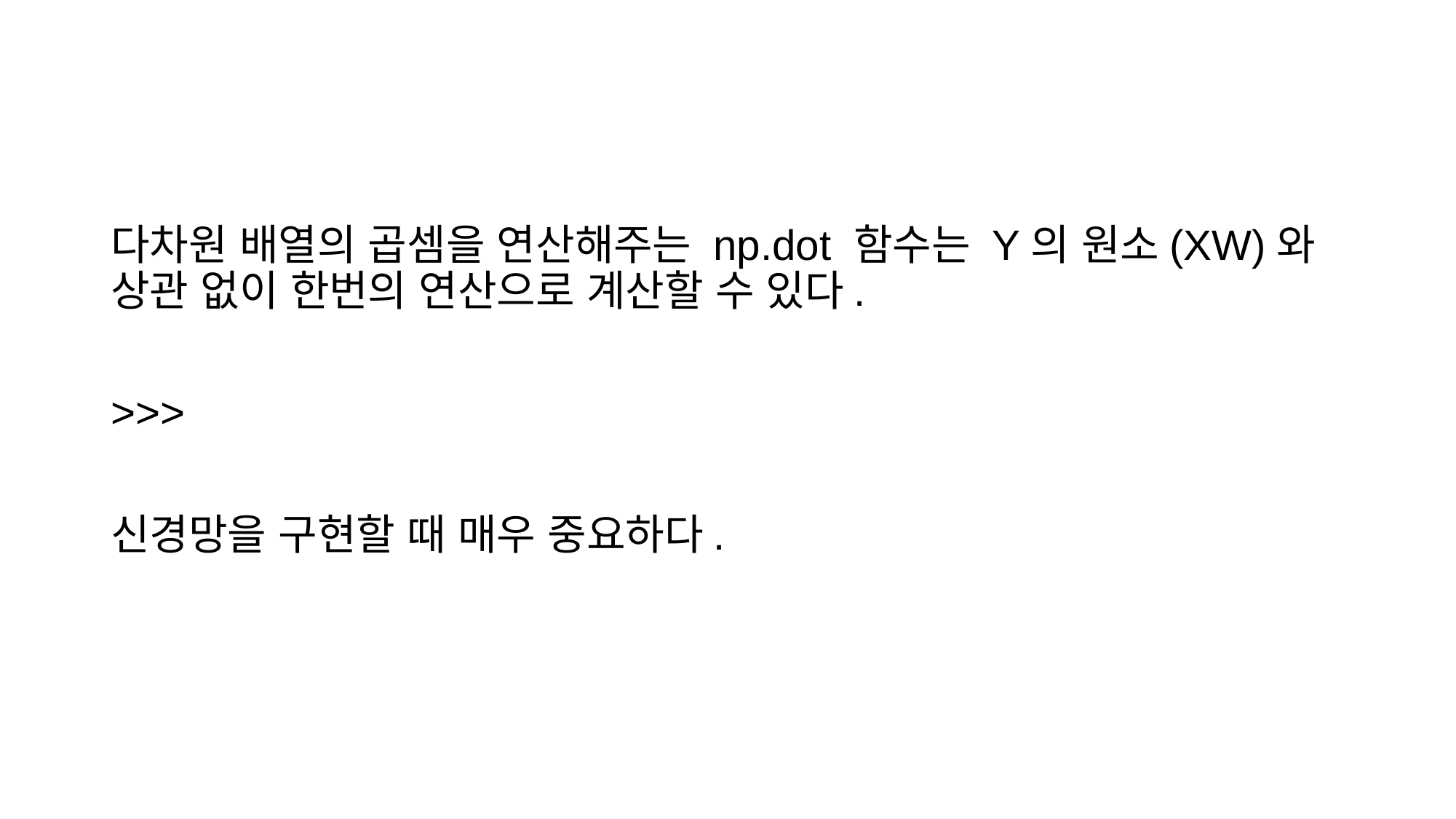

다차원 배열의 곱셈을 연산해주는 np.dot 함수는 Y의 원소(XW)와 상관 없이 한번의 연산으로 계산할 수 있다.

>>>

신경망을 구현할 때 매우 중요하다.